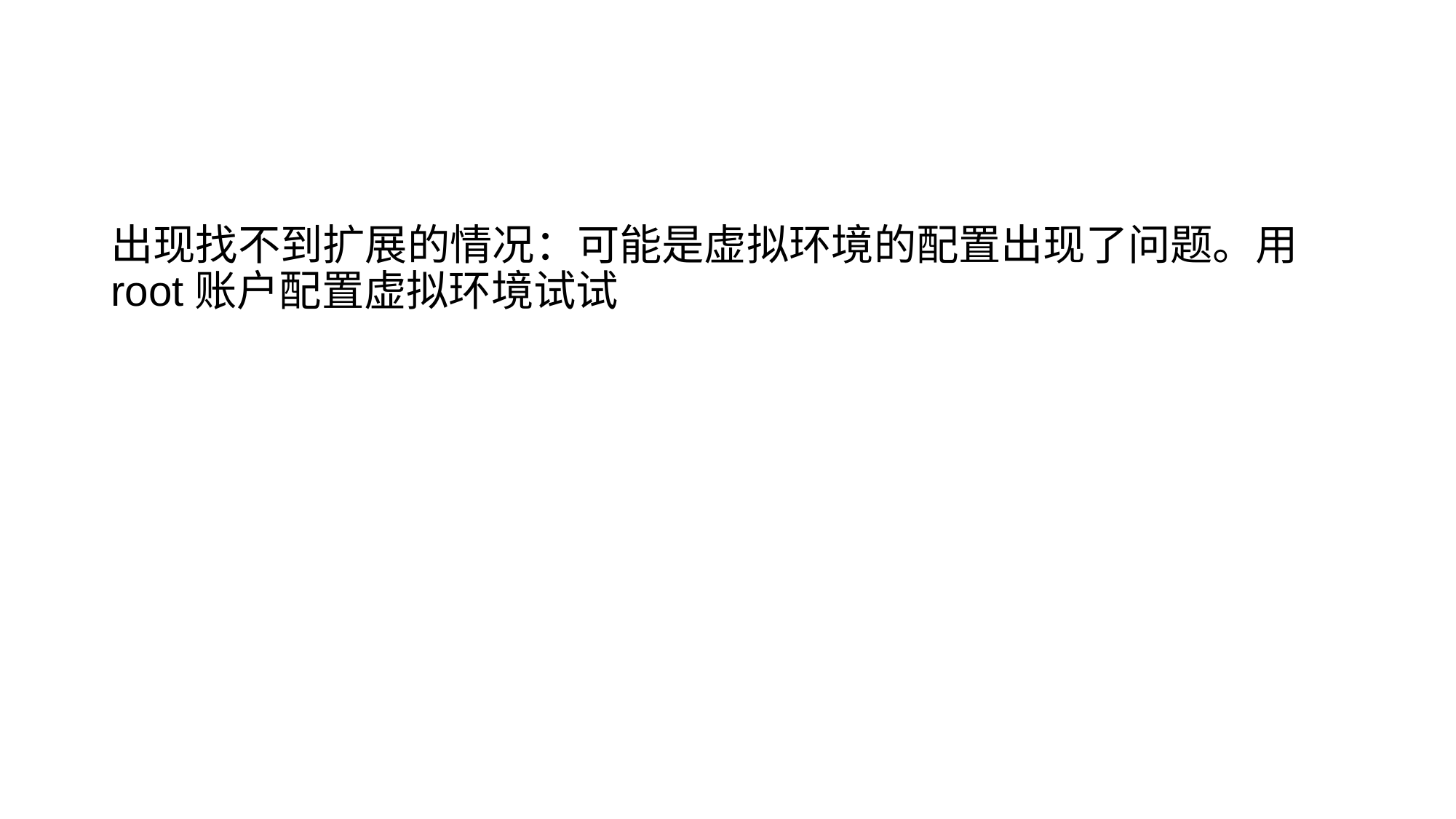

#
出现找不到扩展的情况：可能是虚拟环境的配置出现了问题。用root账户配置虚拟环境试试